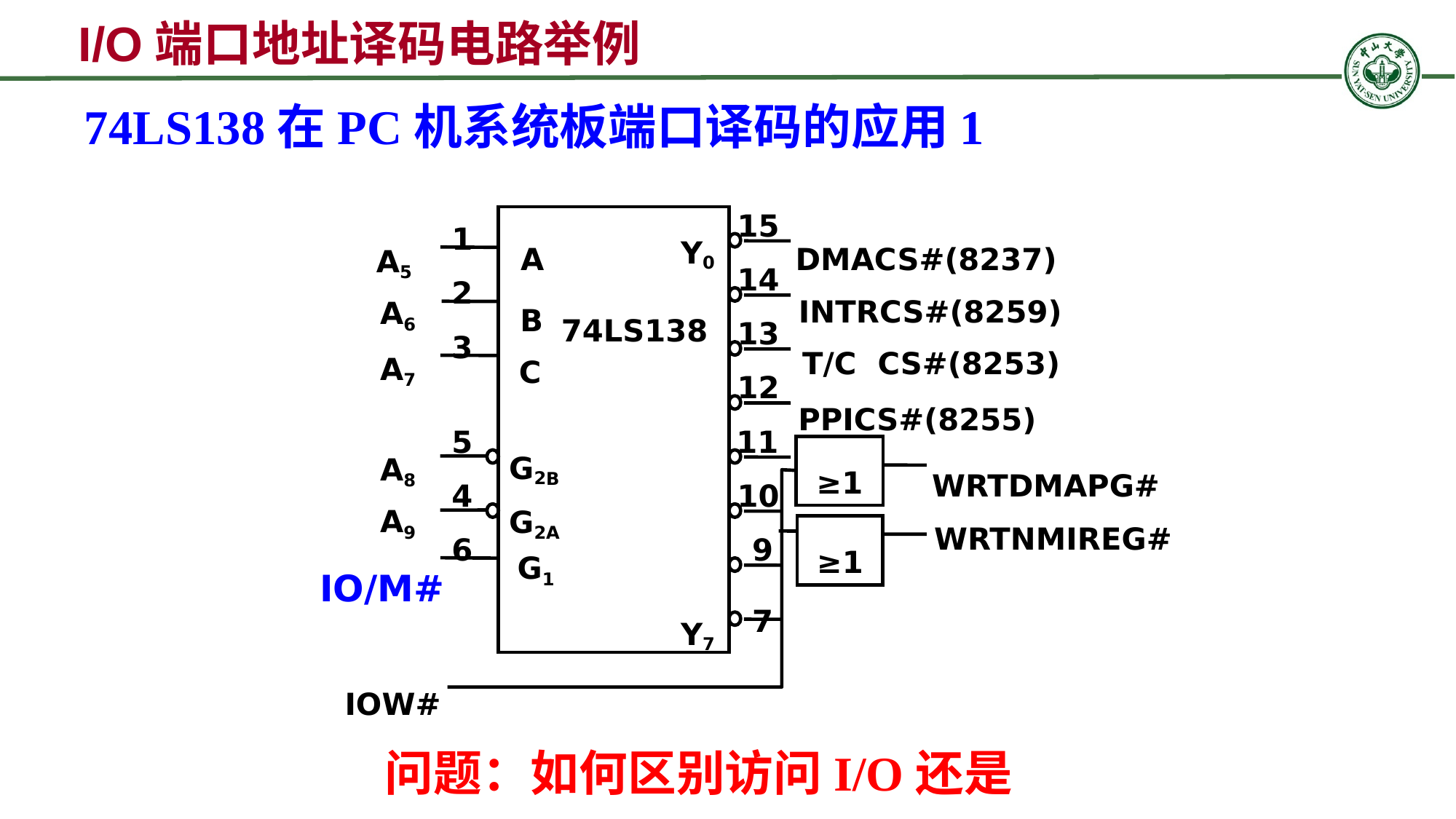

I/O端口地址译码电路举例
74LS138在PC机系统板端口译码的应用1
15
1
Y0

A5
A
DMACS#(8237)
14

2

A6
INTRCS#(8259)
B
74LS138
13

3

T/C  CS#(8253)
A7
C
12

PPICS#(8255)
5
11

G2B

A8
≥1
WRTDMAPG#
4
10

A9
G2A

WRTNMIREG#
6
9

≥1
G1

IO/M#

7
Y7

IOW#
问题：如何区别访问I/O还是Memory?